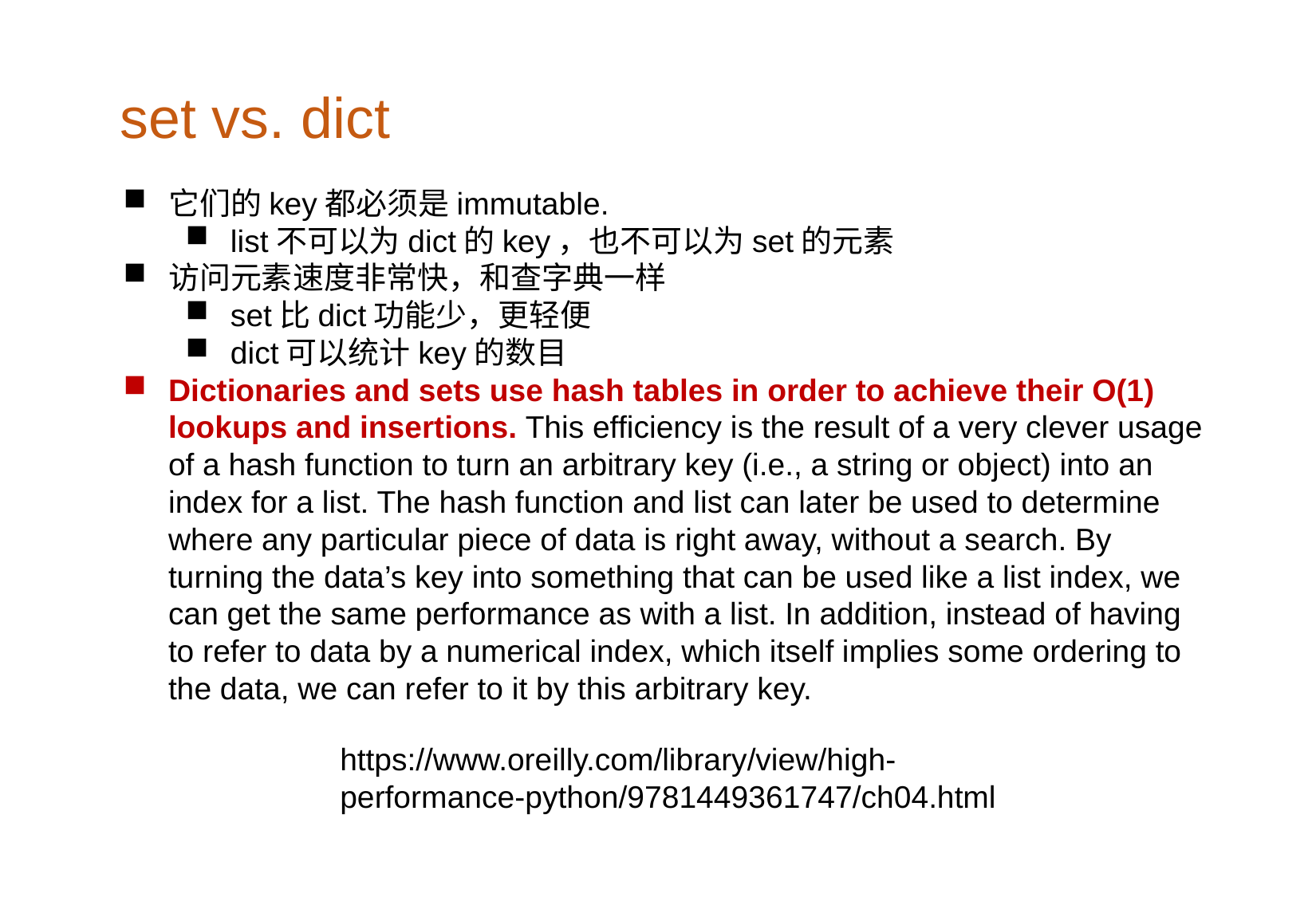

set vs. dict
它们的key都必须是immutable.
list不可以为dict的key，也不可以为set的元素
访问元素速度非常快，和查字典一样
set比dict功能少，更轻便
dict可以统计key的数目
Dictionaries and sets use hash tables in order to achieve their O(1) lookups and insertions. This efficiency is the result of a very clever usage of a hash function to turn an arbitrary key (i.e., a string or object) into an index for a list. The hash function and list can later be used to determine where any particular piece of data is right away, without a search. By turning the data’s key into something that can be used like a list index, we can get the same performance as with a list. In addition, instead of having to refer to data by a numerical index, which itself implies some ordering to the data, we can refer to it by this arbitrary key.
https://www.oreilly.com/library/view/high-performance-python/9781449361747/ch04.html